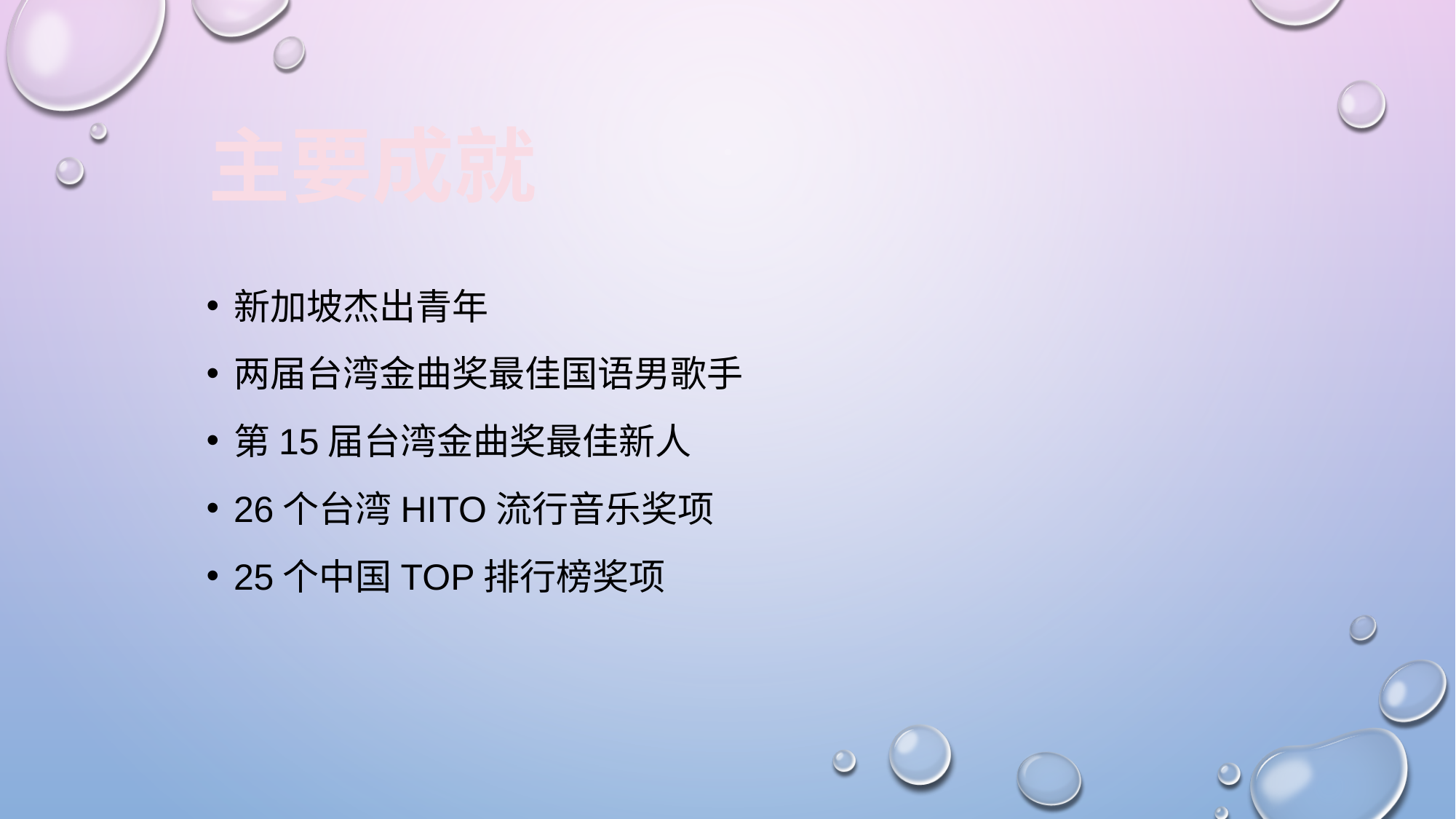

主要成就
新加坡杰出青年
两届台湾金曲奖最佳国语男歌手
第15届台湾金曲奖最佳新人
26个台湾Hito流行音乐奖项
25个中国TOP排行榜奖项